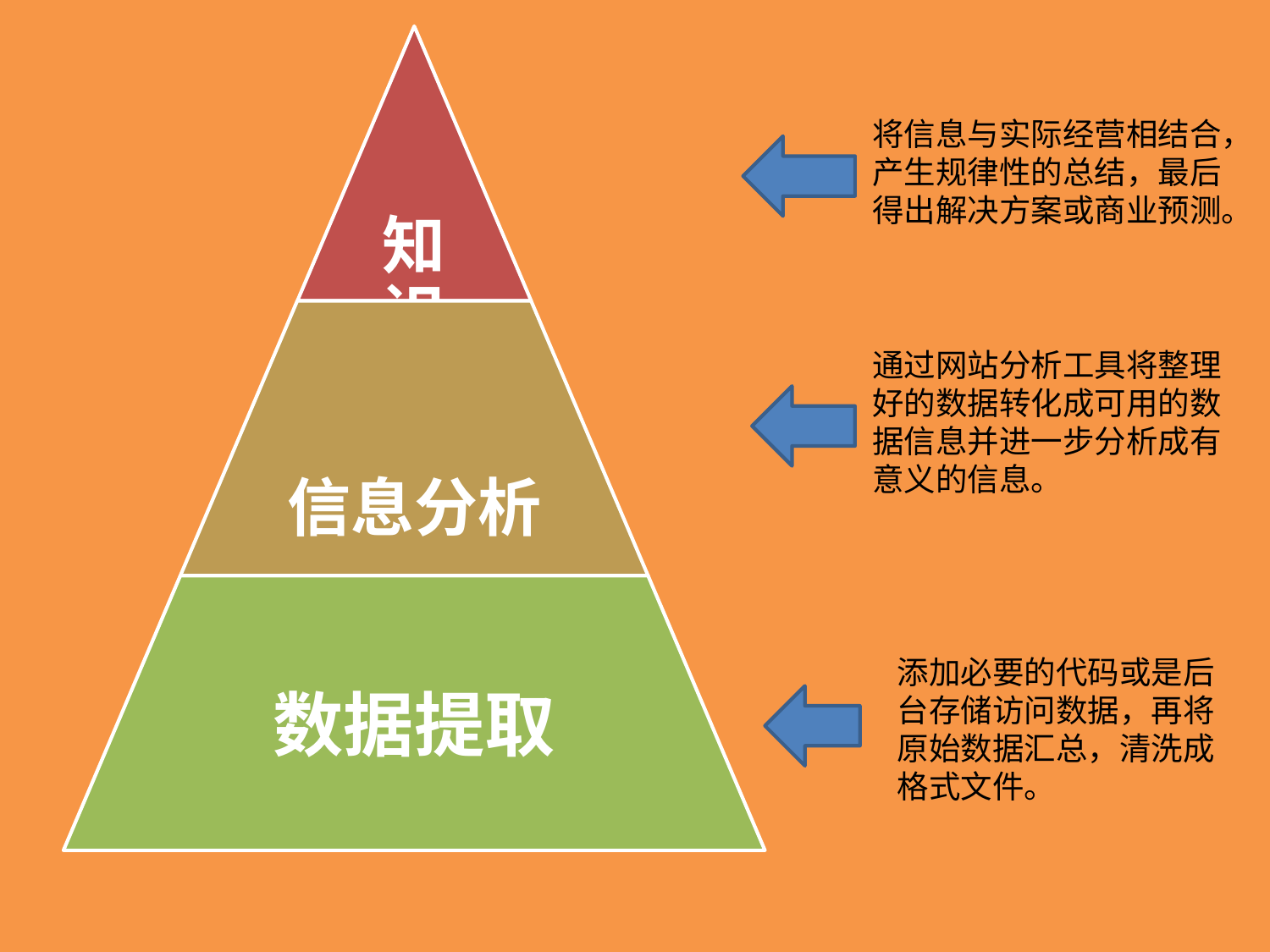

知识

信息分析
数据提取
将信息与实际经营相结合，产生规律性的总结，最后得出解决方案或商业预测。

通过网站分析工具将整理好的数据转化成可用的数据信息并进一步分析成有意义的信息。

添加必要的代码或是后台存储访问数据，再将原始数据汇总，清洗成格式文件。